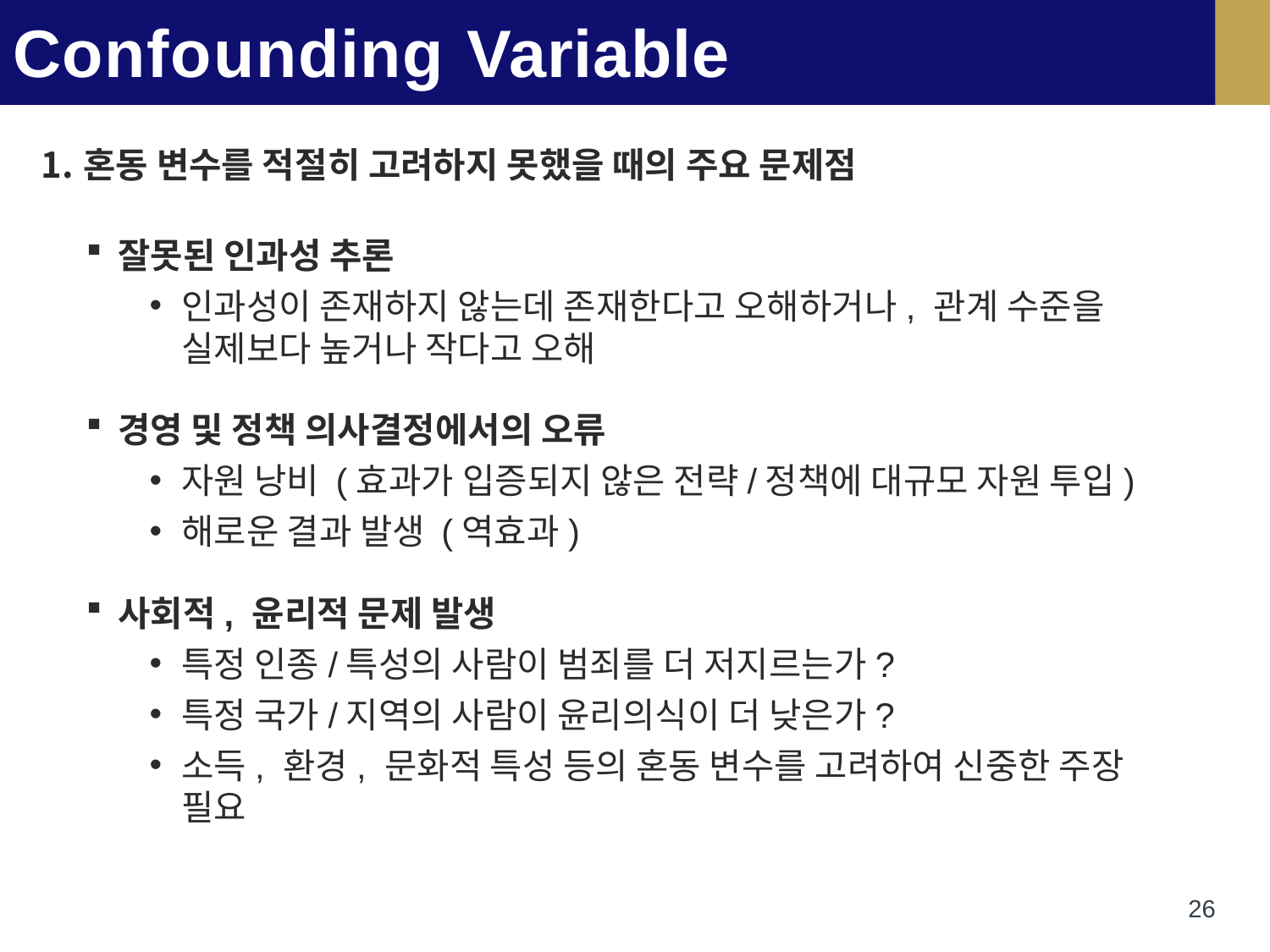

# Confounding Variable
혼동 변수를 적절히 고려하지 못했을 때의 주요 문제점

잘못된 인과성 추론
인과성이 존재하지 않는데 존재한다고 오해하거나, 관계 수준을  실제보다 높거나 작다고 오해

경영 및 정책 의사결정에서의 오류
자원 낭비 (효과가 입증되지 않은 전략/정책에 대규모 자원 투입)
해로운 결과 발생 (역효과)

사회적, 윤리적 문제 발생
특정 인종/특성의 사람이 범죄를 더 저지르는가?
특정 국가/지역의 사람이 윤리의식이 더 낮은가?
소득, 환경, 문화적 특성 등의 혼동 변수를 고려하여 신중한 주장  필요
26